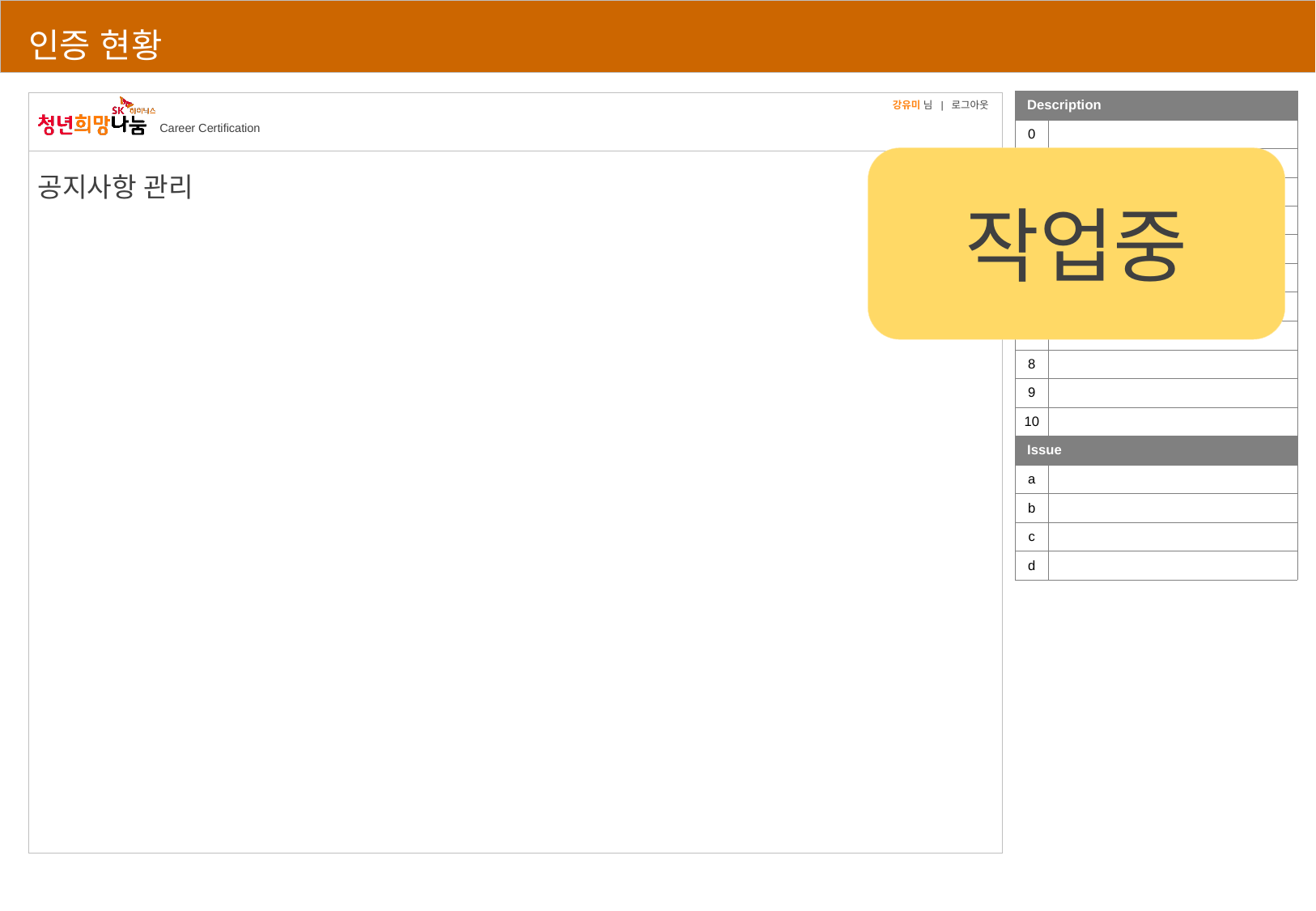

# 인증 현황
| Description |  |
| --- | --- |
| 0 |  |
| 1 |  |
| 2 |  |
| 3 |  |
| 4 |  |
| 5 |  |
| 6 |  |
| 7 |  |
| 8 |  |
| 9 |  |
| 10 |  |
| Issue |  |
| a |  |
| b |  |
| c |  |
| d |  |
강유미 님  |  로그아웃
작업중
공지사항 관리